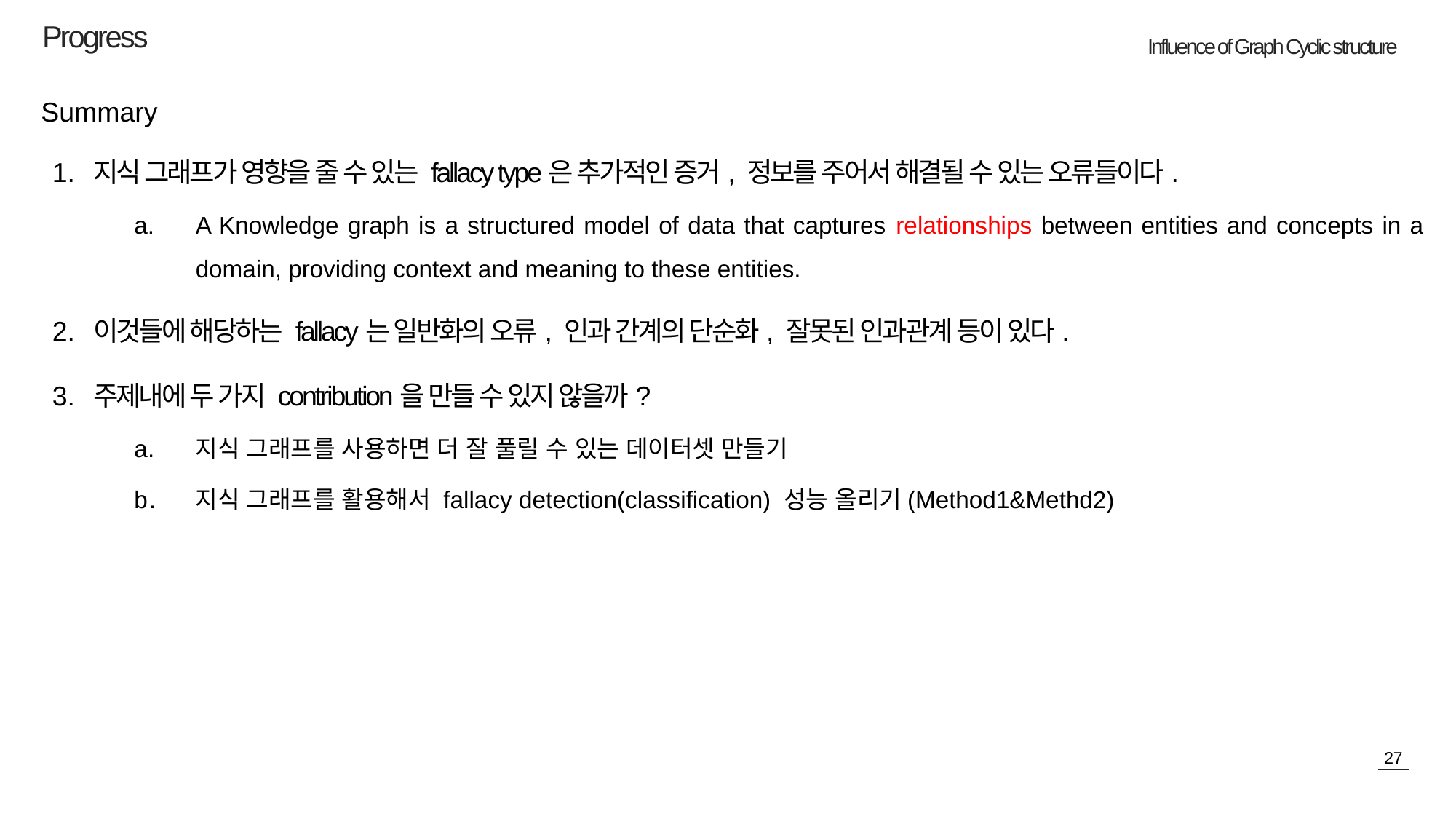

Progress
Summary
지식 그래프가 영향을 줄 수 있는 fallacy type은 추가적인 증거, 정보를 주어서 해결될 수 있는 오류들이다.
A Knowledge graph is a structured model of data that captures relationships between entities and concepts in a domain, providing context and meaning to these entities.
이것들에 해당하는 fallacy는 일반화의 오류, 인과 간계의 단순화, 잘못된 인과관계 등이 있다.
주제내에 두 가지 contribution을 만들 수 있지 않을까?
지식 그래프를 사용하면 더 잘 풀릴 수 있는 데이터셋 만들기
지식 그래프를 활용해서 fallacy detection(classification) 성능 올리기(Method1&Methd2)